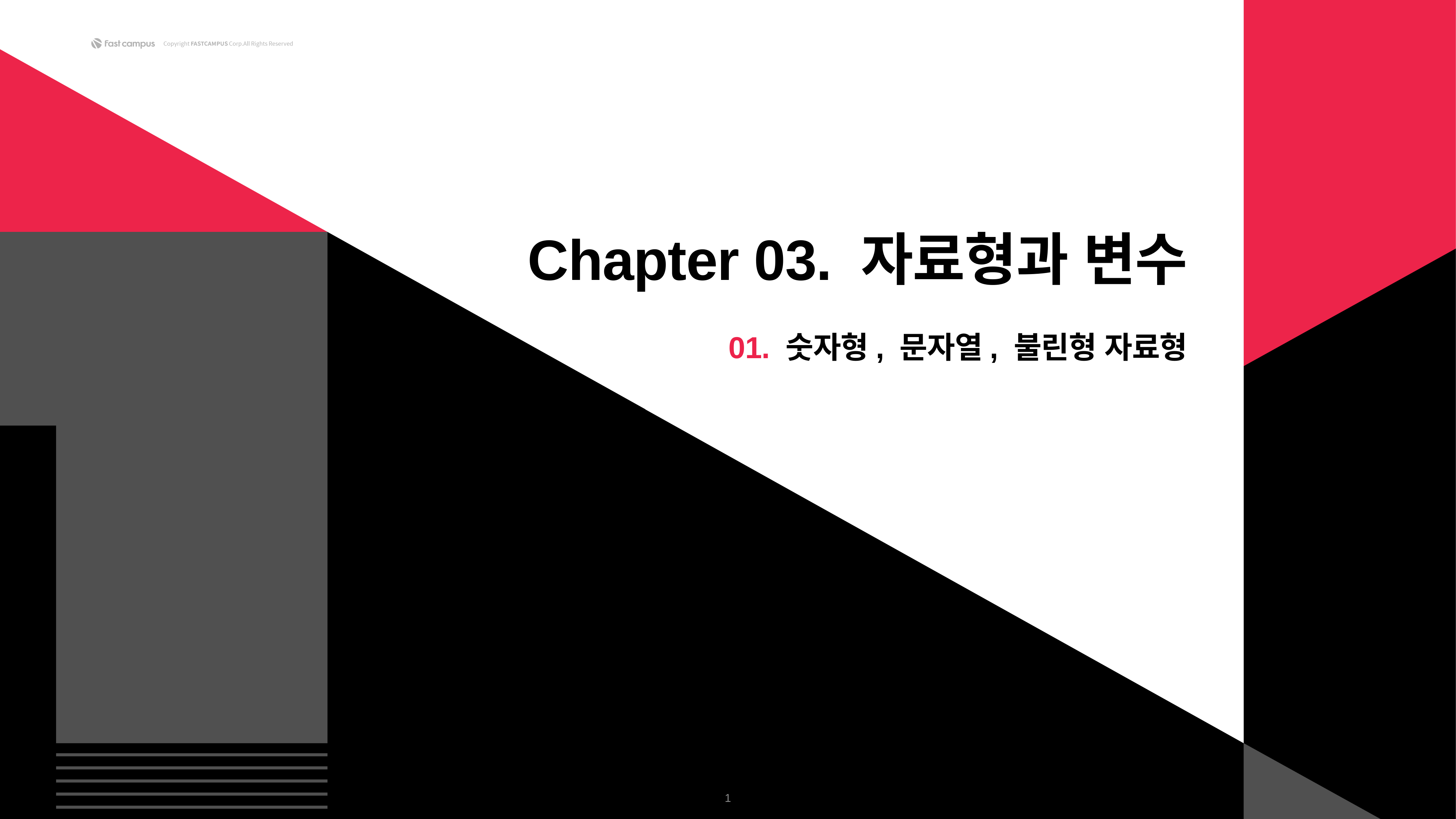

Chapter 03. 자료형과 변수

01. 숫자형, 문자열, 불린형 자료형
1